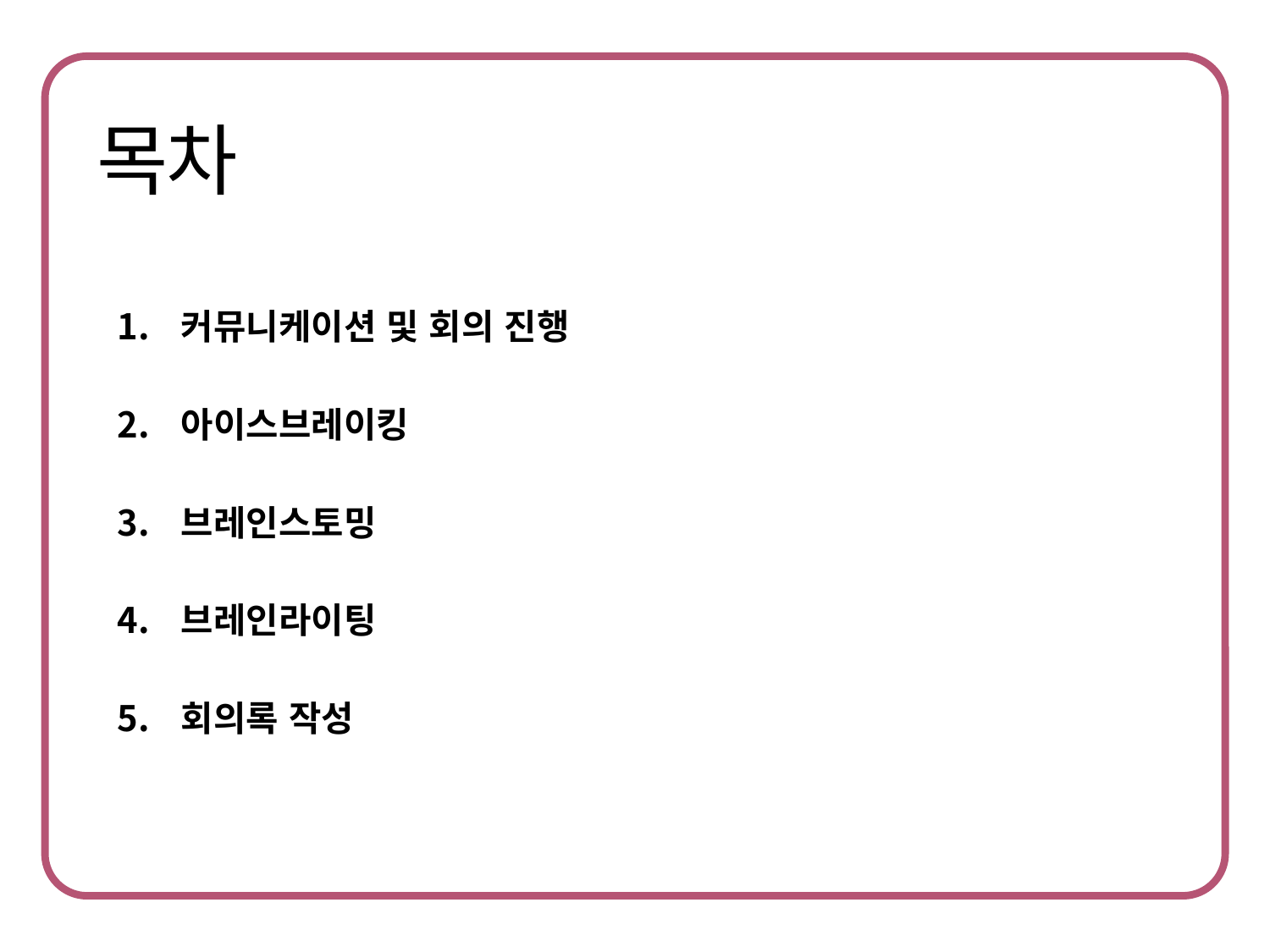

커뮤니케이션 및 회의 진행
아이스브레이킹
브레인스토밍
브레인라이팅
회의록 작성